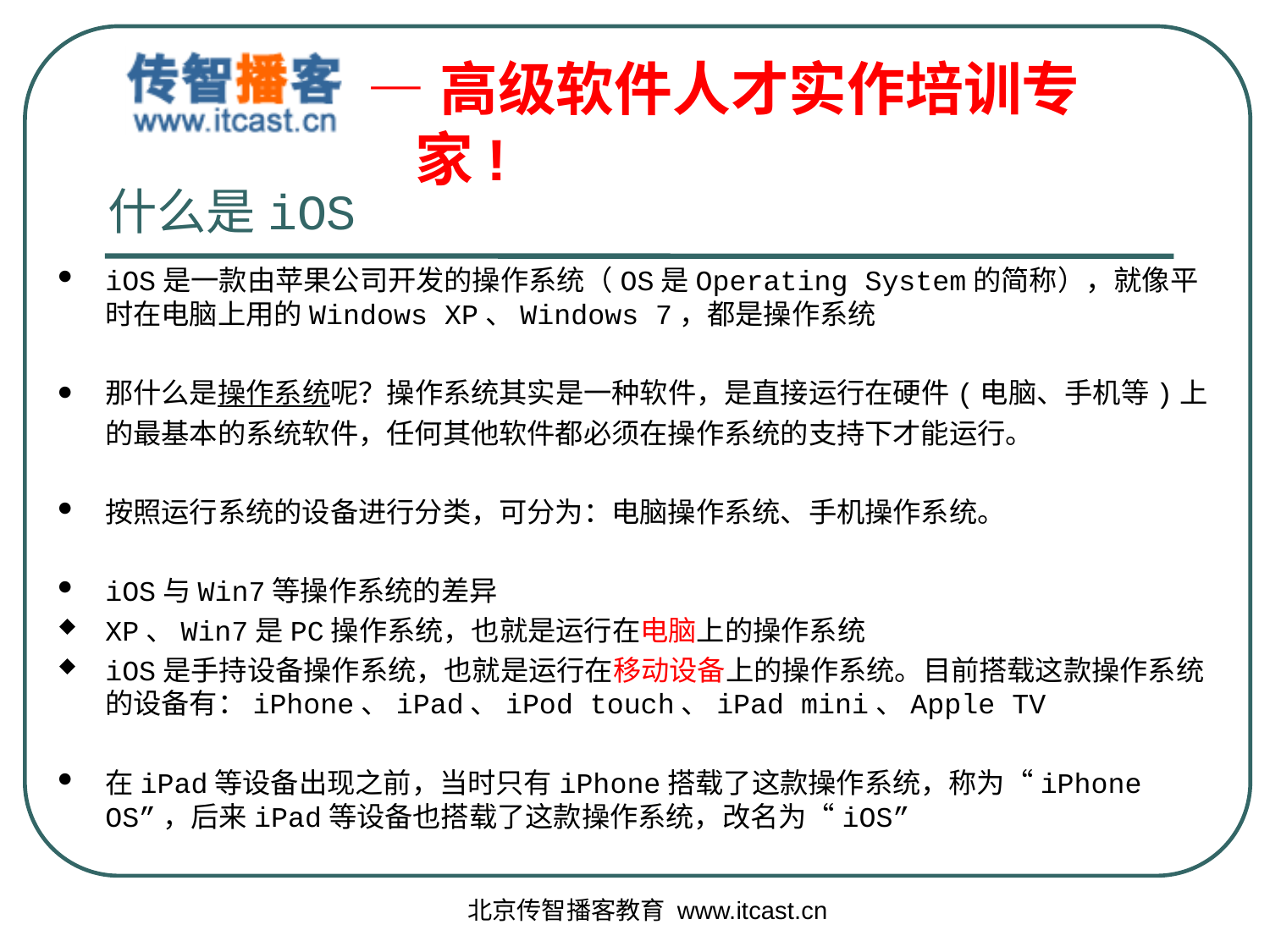

什么是iOS
iOS是一款由苹果公司开发的操作系统（OS是Operating System的简称），就像平时在电脑上用的Windows XP、Windows 7，都是操作系统

那什么是操作系统呢？操作系统其实是一种软件，是直接运行在硬件(电脑、手机等)上的最基本的系统软件，任何其他软件都必须在操作系统的支持下才能运行。

按照运行系统的设备进行分类，可分为：电脑操作系统、手机操作系统。

iOS与Win7等操作系统的差异
XP、Win7是PC操作系统，也就是运行在电脑上的操作系统
iOS是手持设备操作系统，也就是运行在移动设备上的操作系统。目前搭载这款操作系统的设备有：iPhone、iPad、iPod touch、iPad mini、Apple TV

在iPad等设备出现之前，当时只有iPhone搭载了这款操作系统，称为“iPhone OS”，后来iPad等设备也搭载了这款操作系统，改名为“iOS”
北京传智播客教育 www.itcast.cn